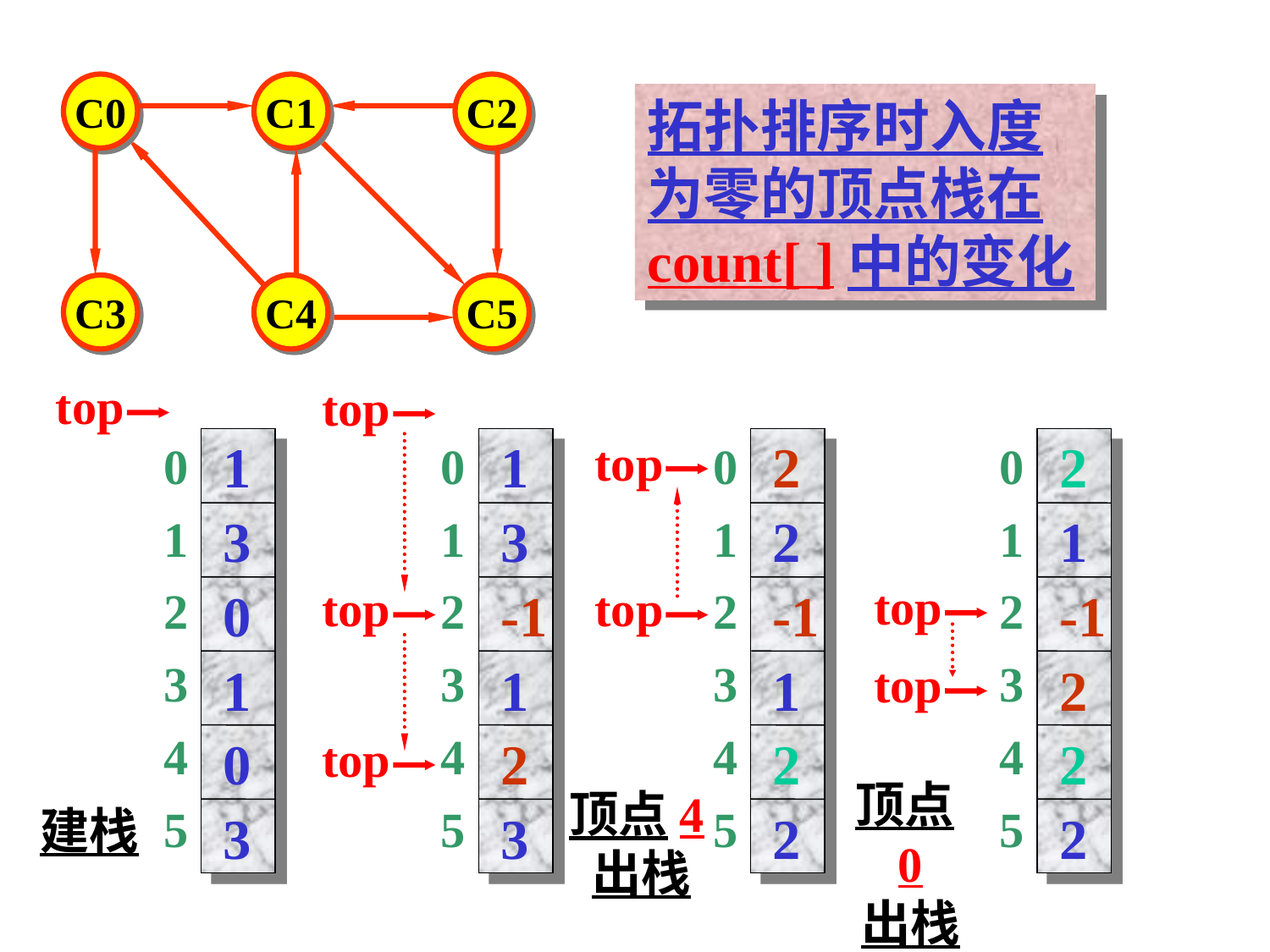

C0
C1
C2
拓扑排序时入度为零的顶点栈在count[ ]中的变化

C3
C4
C5

top
top

1
3
0
1
0
3
1
3
-1
1
2
3
2
2
-1
1
2
2
2
1
-1
2
2
2
0
1
2
3
4
5
0
1
2
3
4
5
0
1
2
3
4
5
0
1
2
3
4
5
top

top
top
top

top

top

顶点0
出栈
顶点4
出栈
建栈

186